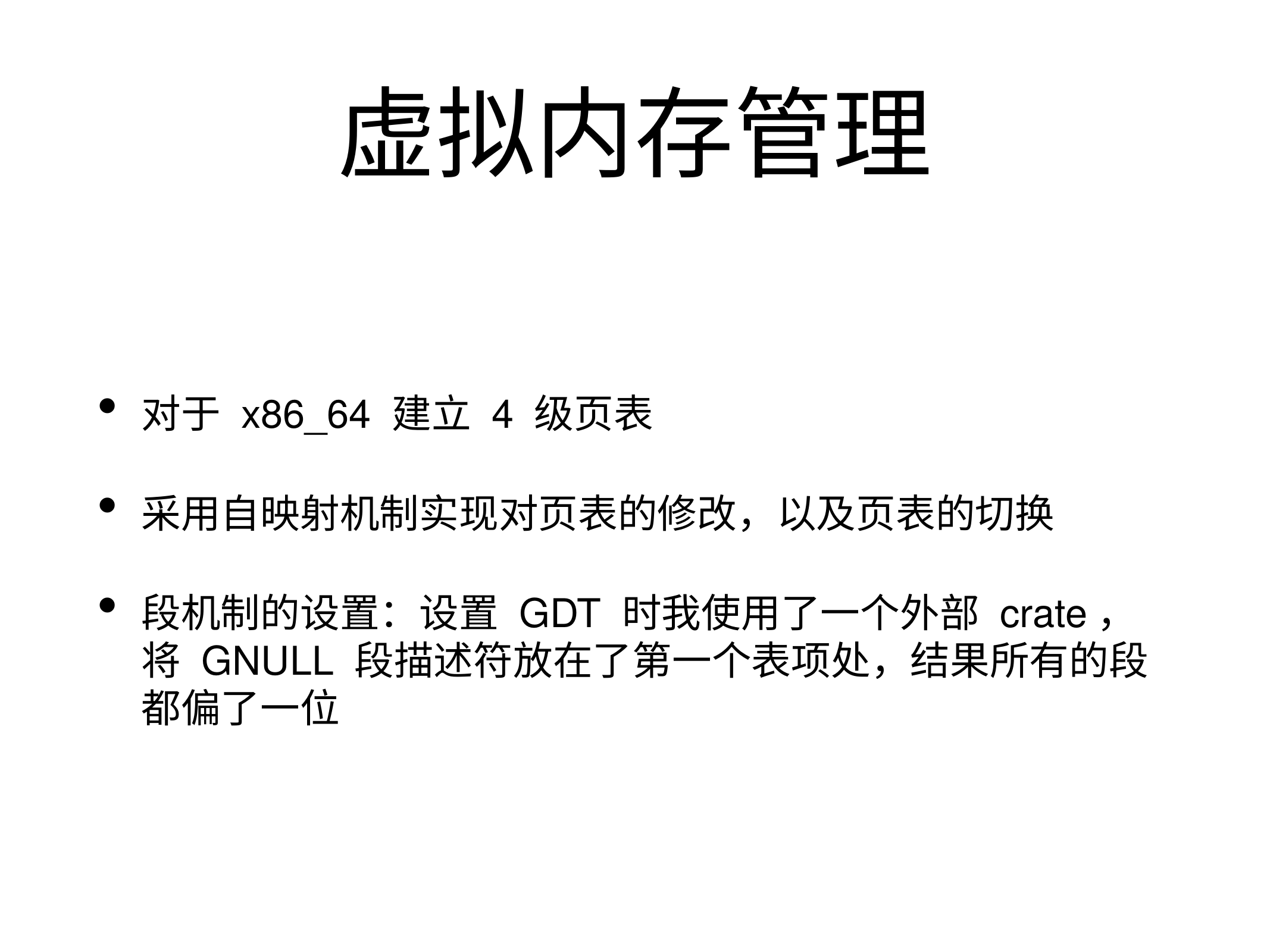

# 虚拟内存管理
对于 x86_64 建立 4 级页表
采用自映射机制实现对页表的修改，以及页表的切换
段机制的设置：设置 GDT 时我使用了一个外部 crate，将 GNULL 段描述符放在了第一个表项处，结果所有的段都偏了一位